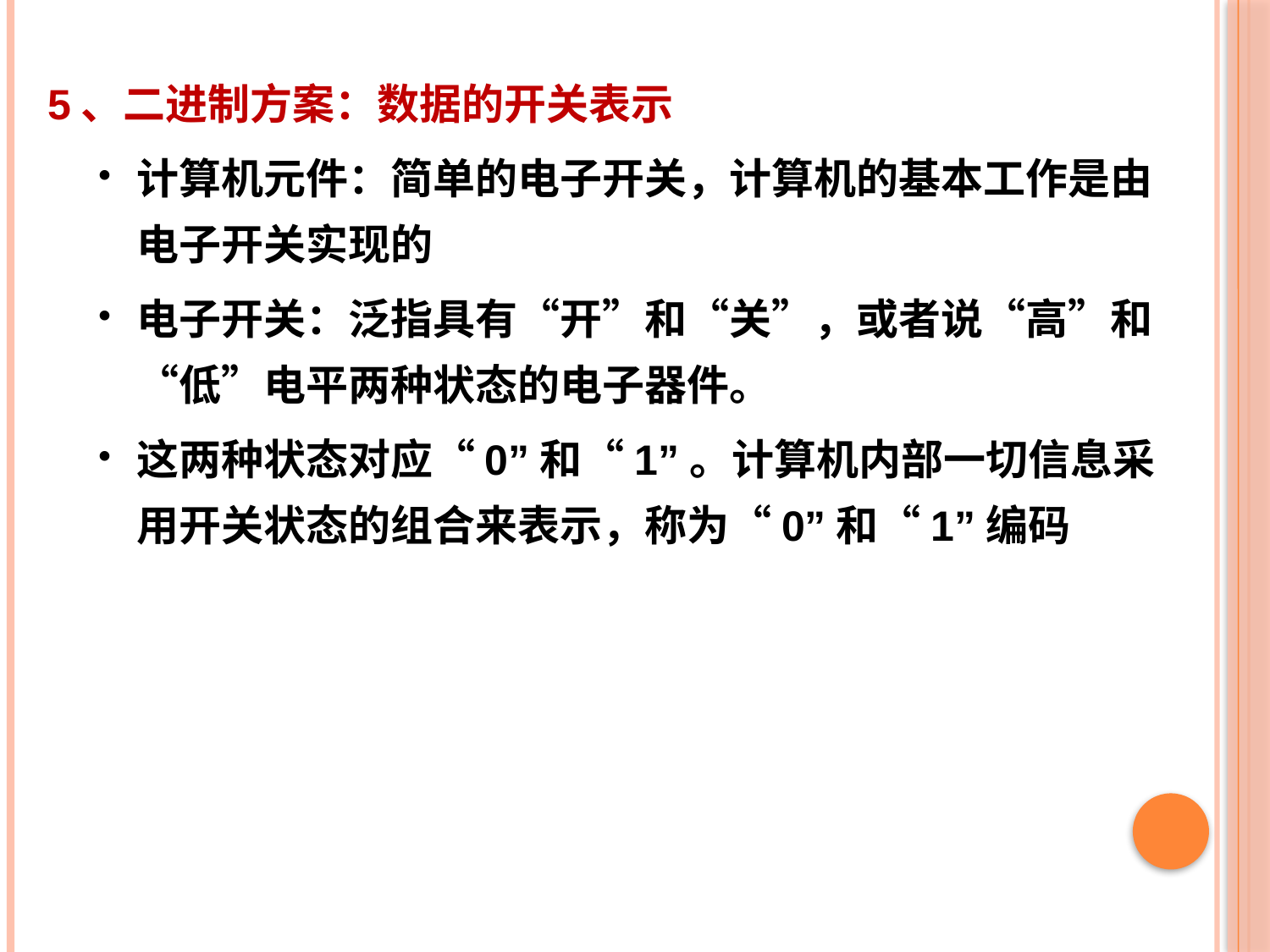

5、二进制方案：数据的开关表示
计算机元件：简单的电子开关，计算机的基本工作是由电子开关实现的
电子开关：泛指具有“开”和“关”，或者说“高”和“低”电平两种状态的电子器件。
这两种状态对应“0”和“1”。计算机内部一切信息采用开关状态的组合来表示，称为“0”和“1”编码